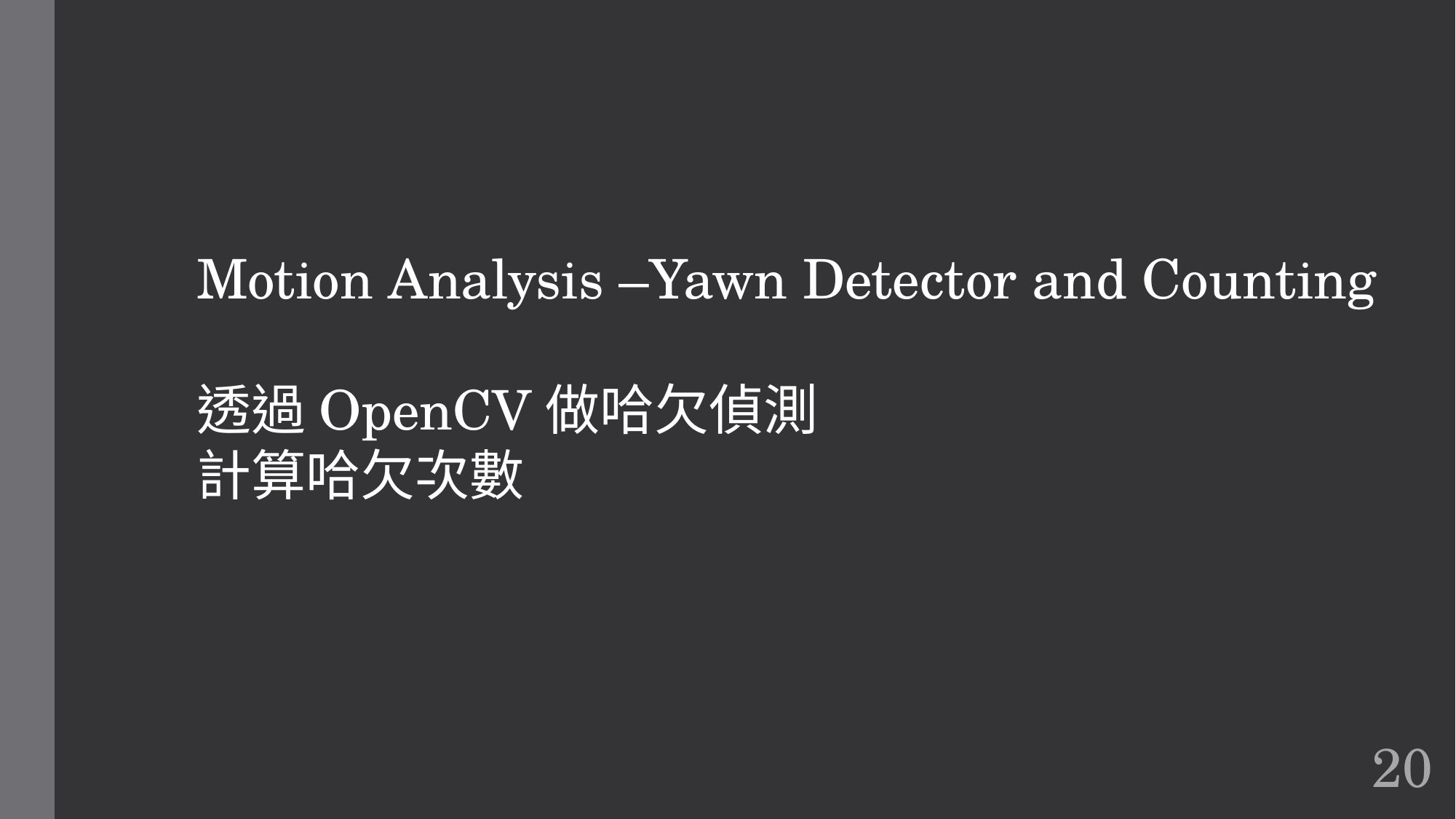

Motion Analysis –Yawn Detector and Counting

透過OpenCV做哈欠偵測
計算哈欠次數

20